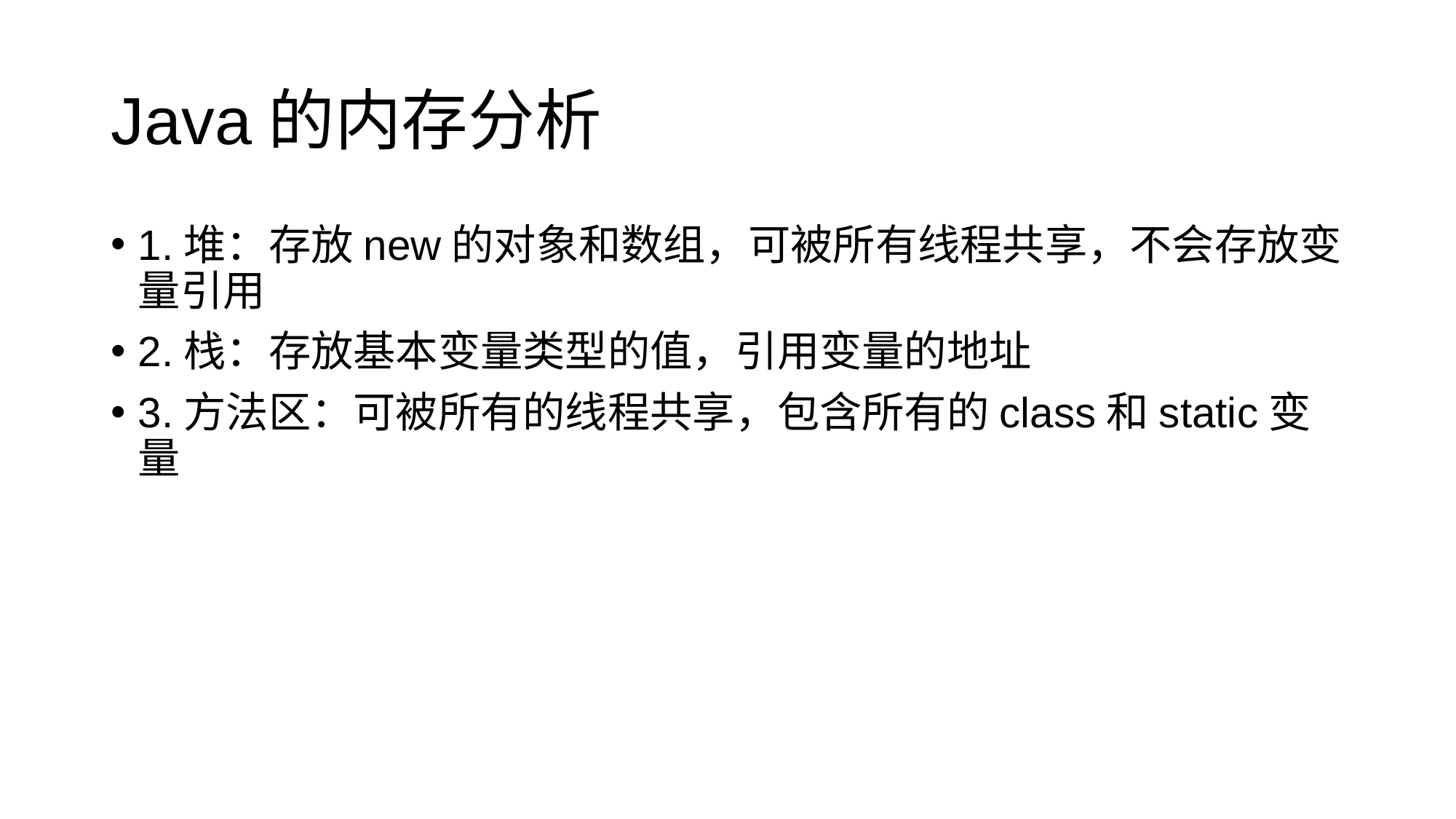

# Java的内存分析
1.堆：存放new的对象和数组，可被所有线程共享，不会存放变量引用
2.栈：存放基本变量类型的值，引用变量的地址
3.方法区：可被所有的线程共享，包含所有的class和static变量